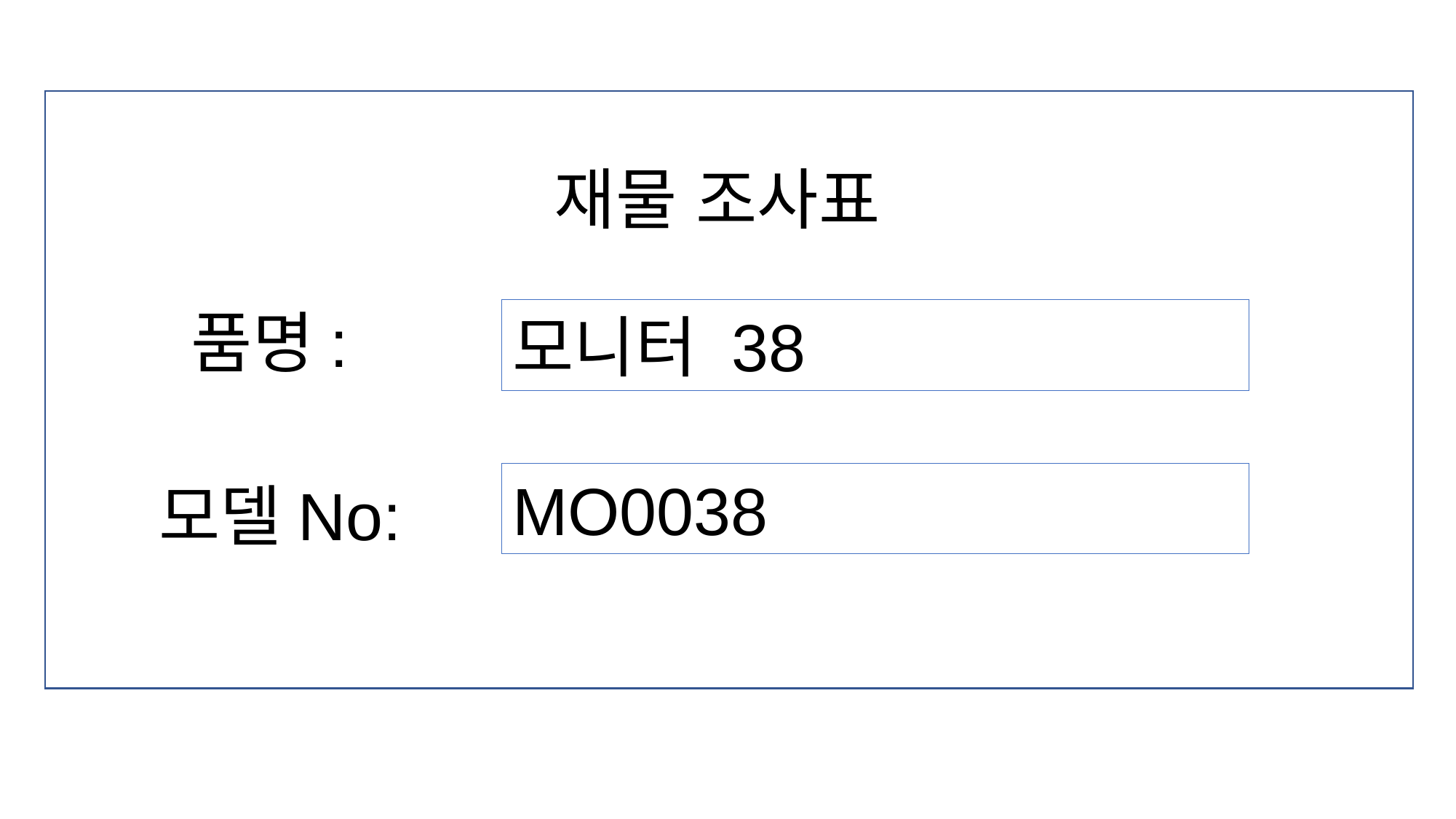

재물 조사표
품명:
모니터 38
MO0038
모델No: